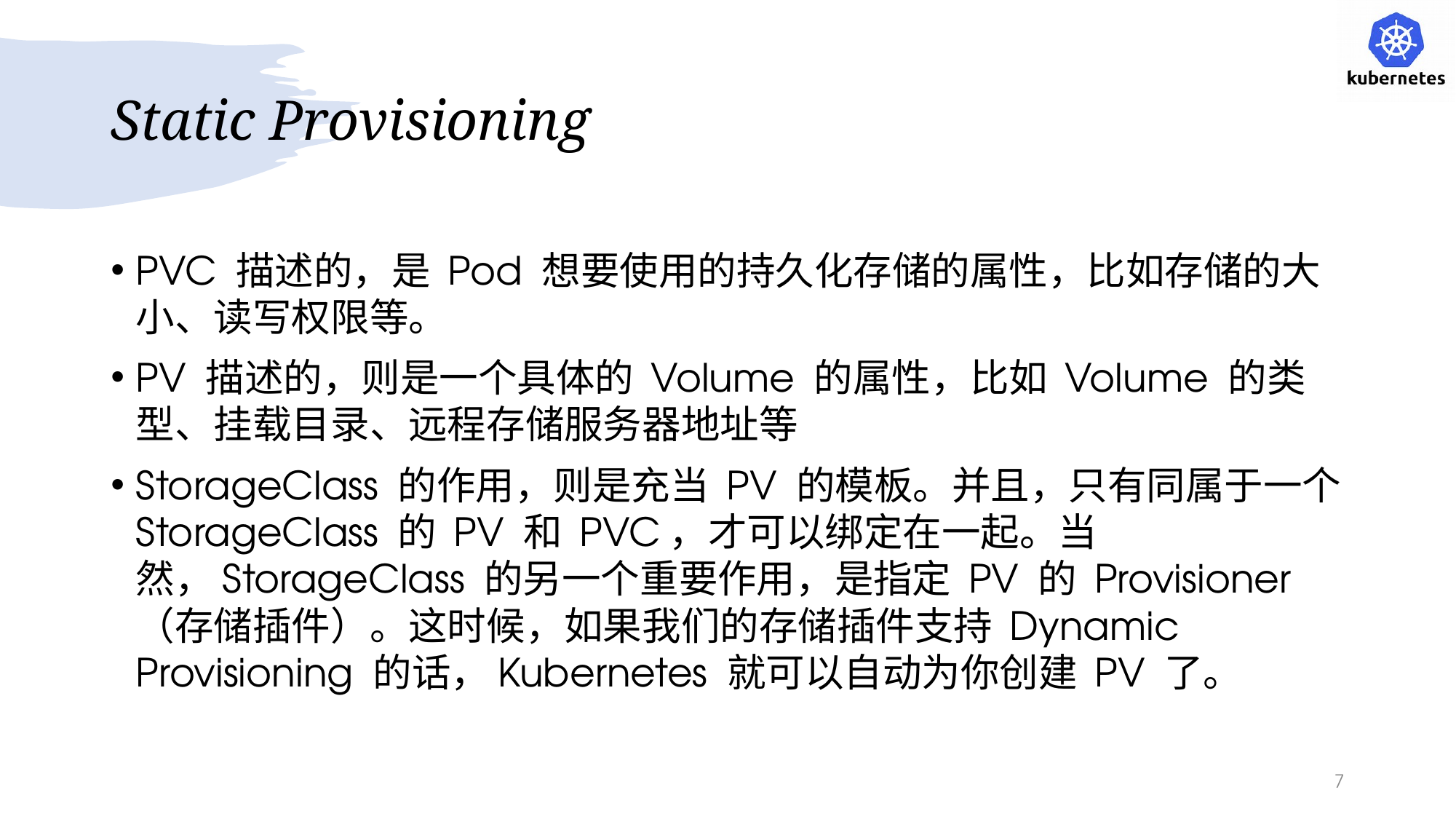

# Static Provisioning
PVC 描述的，是 Pod 想要使用的持久化存储的属性，比如存储的大小、读写权限等。
PV 描述的，则是一个具体的 Volume 的属性，比如 Volume 的类型、挂载目录、远程存储服务器地址等
StorageClass 的作用，则是充当 PV 的模板。并且，只有同属于一个 StorageClass 的 PV 和 PVC，才可以绑定在一起。当然，StorageClass 的另一个重要作用，是指定 PV 的 Provisioner（存储插件）。这时候，如果我们的存储插件支持 Dynamic Provisioning 的话，Kubernetes 就可以自动为你创建 PV 了。

7